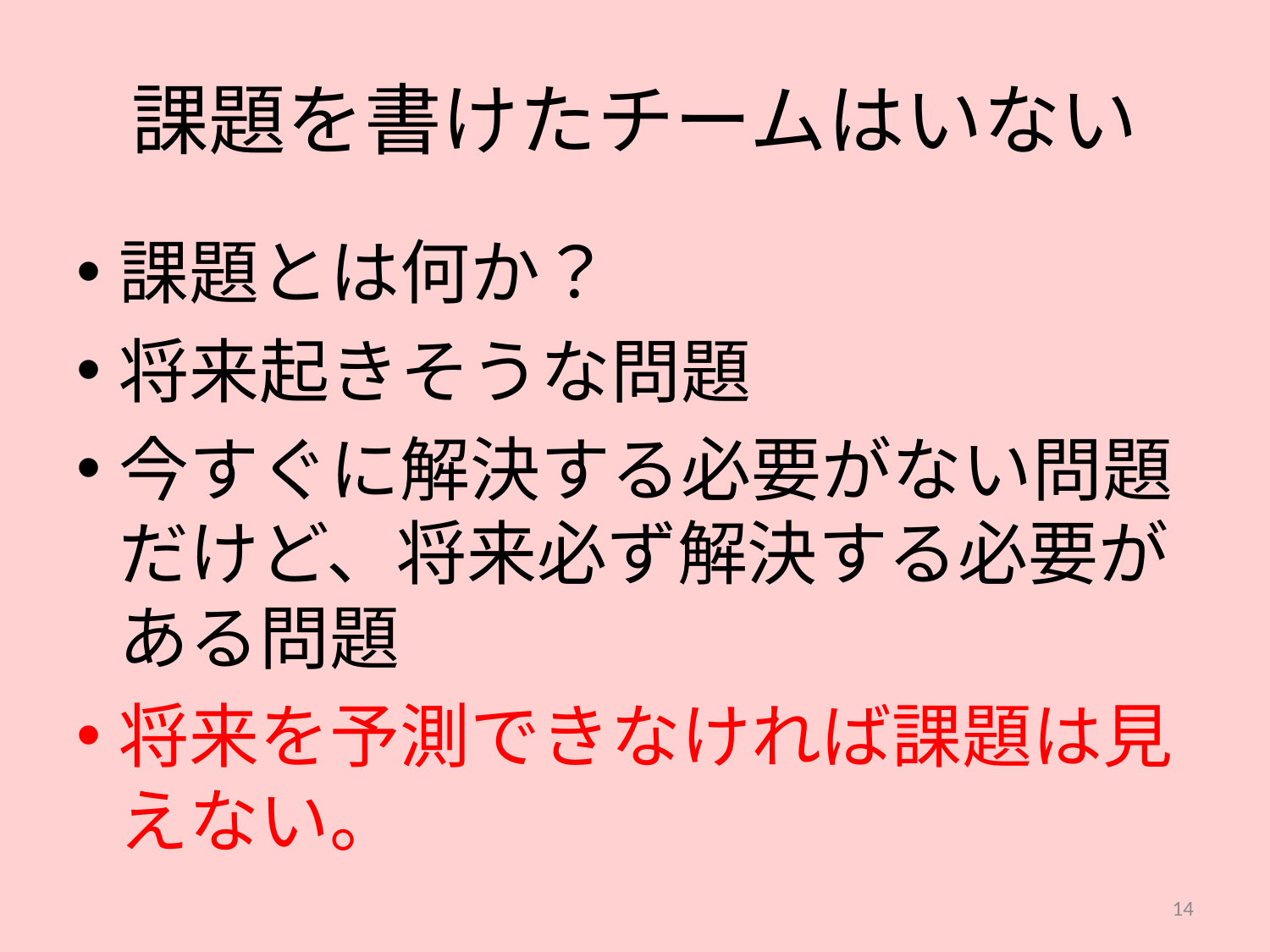

# 課題を書けたチームはいない
課題とは何か？
将来起きそうな問題
今すぐに解決する必要がない問題だけど、将来必ず解決する必要がある問題
将来を予測できなければ課題は見えない。
14